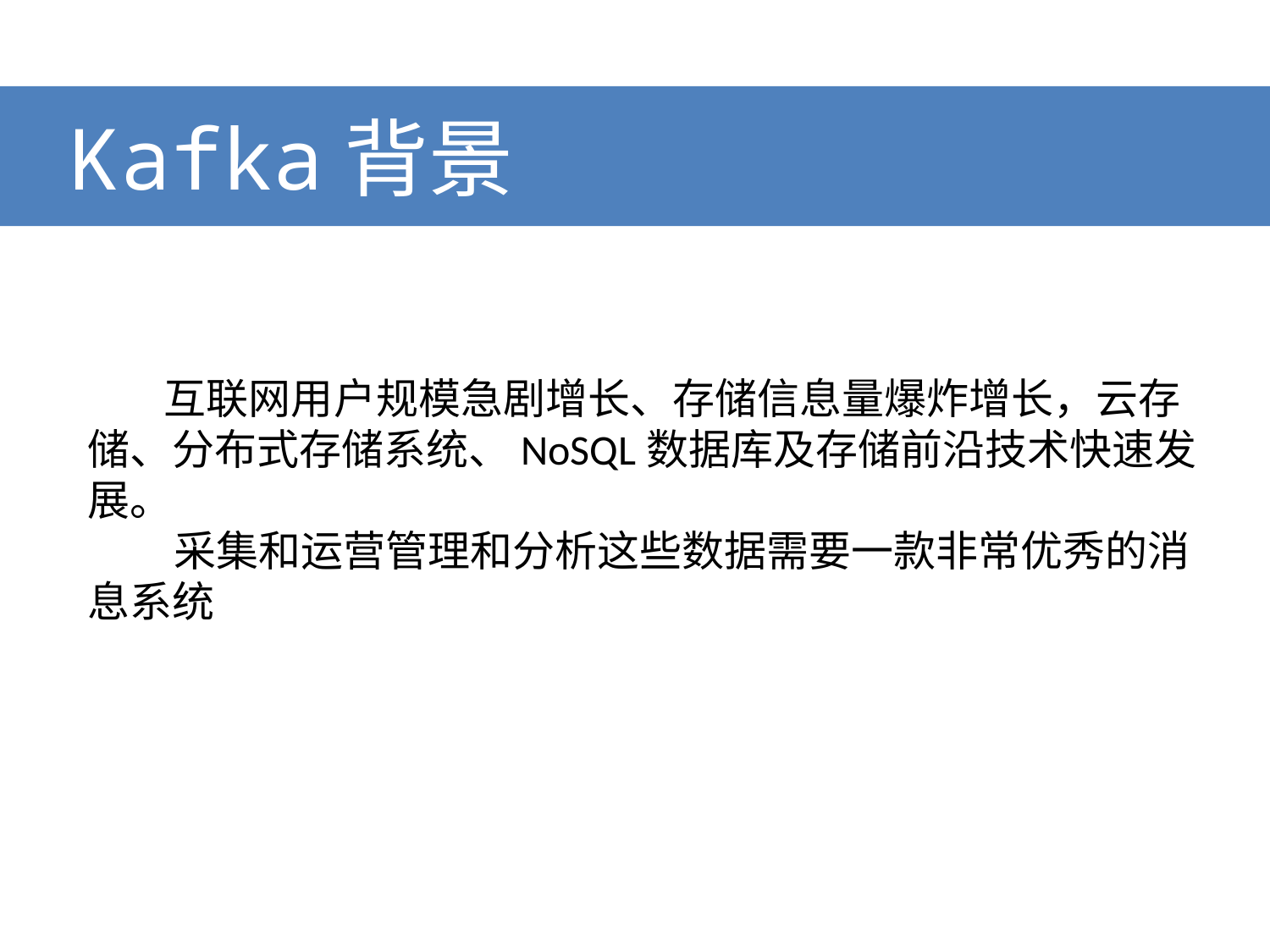

# Kafka背景
       互联网用户规模急剧增长、存储信息量爆炸增长，云存储、分布式存储系统、NoSQL数据库及存储前沿技术快速发展。
        采集和运营管理和分析这些数据需要一款非常优秀的消息系统